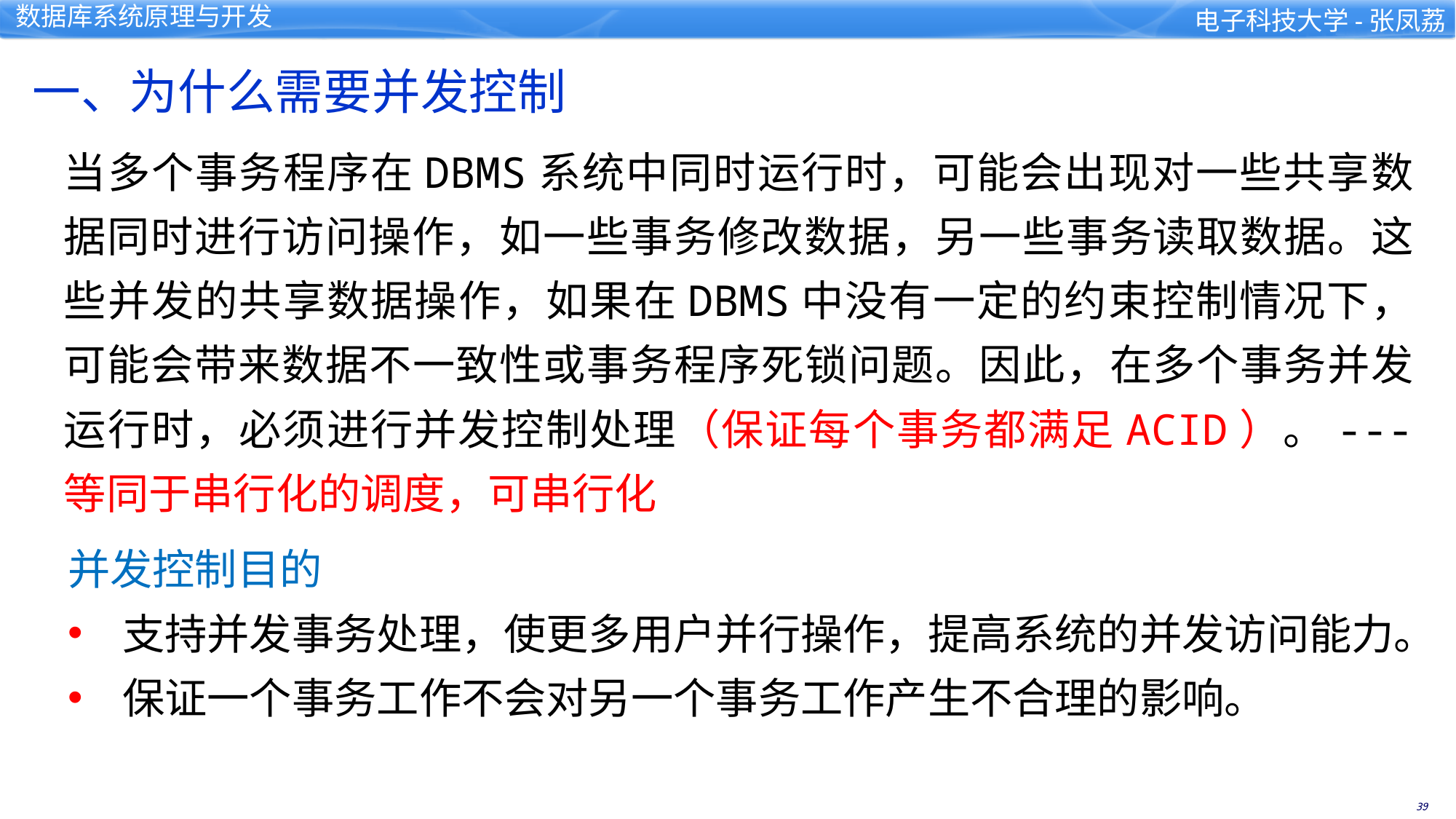

一、为什么需要并发控制
当多个事务程序在DBMS系统中同时运行时，可能会出现对一些共享数据同时进行访问操作，如一些事务修改数据，另一些事务读取数据。这些并发的共享数据操作，如果在DBMS中没有一定的约束控制情况下，可能会带来数据不一致性或事务程序死锁问题。因此，在多个事务并发运行时，必须进行并发控制处理（保证每个事务都满足ACID）。--- 等同于串行化的调度，可串行化
并发控制目的
支持并发事务处理，使更多用户并行操作，提高系统的并发访问能力。
保证一个事务工作不会对另一个事务工作产生不合理的影响。